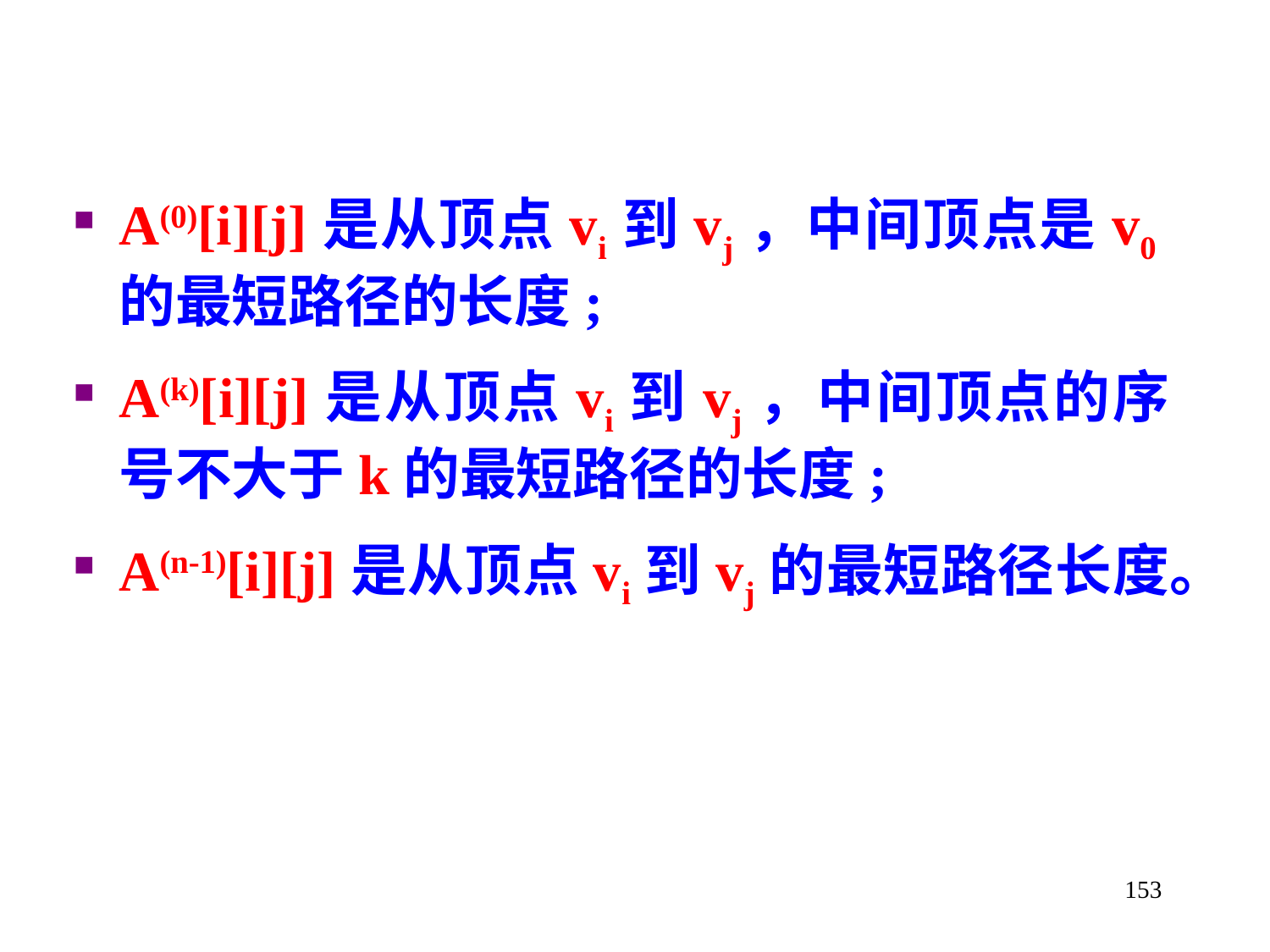

A(0)[i][j]是从顶点vi到vj，中间顶点是v0的最短路径的长度;
A(k)[i][j]是从顶点vi到vj，中间顶点的序号不大于k的最短路径的长度;
A(n-1)[i][j]是从顶点vi到vj的最短路径长度。
153